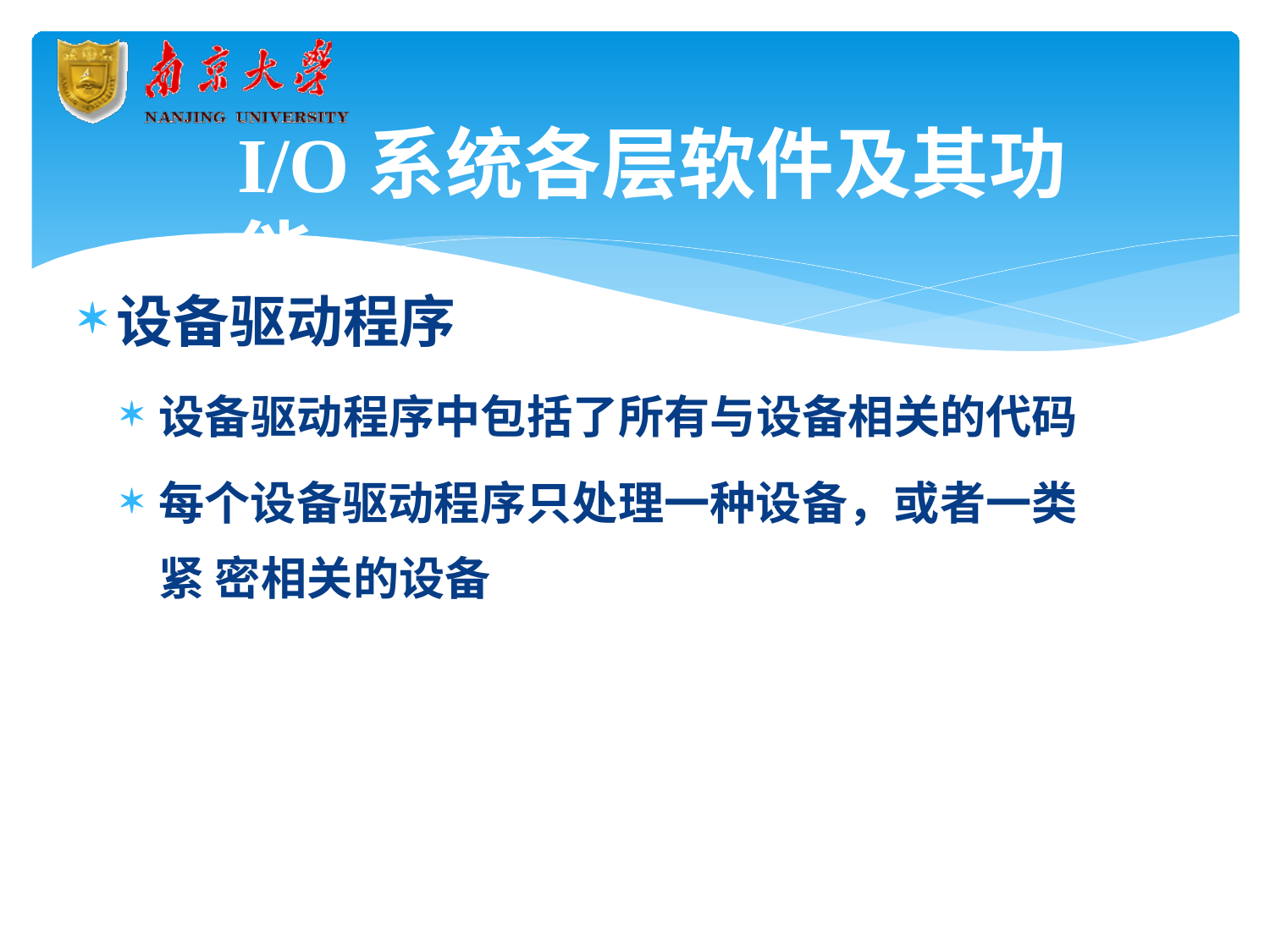

# I/O系统各层软件及其功能
设备驱动程序
设备驱动程序中包括了所有与设备相关的代码
每个设备驱动程序只处理一种设备，或者一类紧 密相关的设备